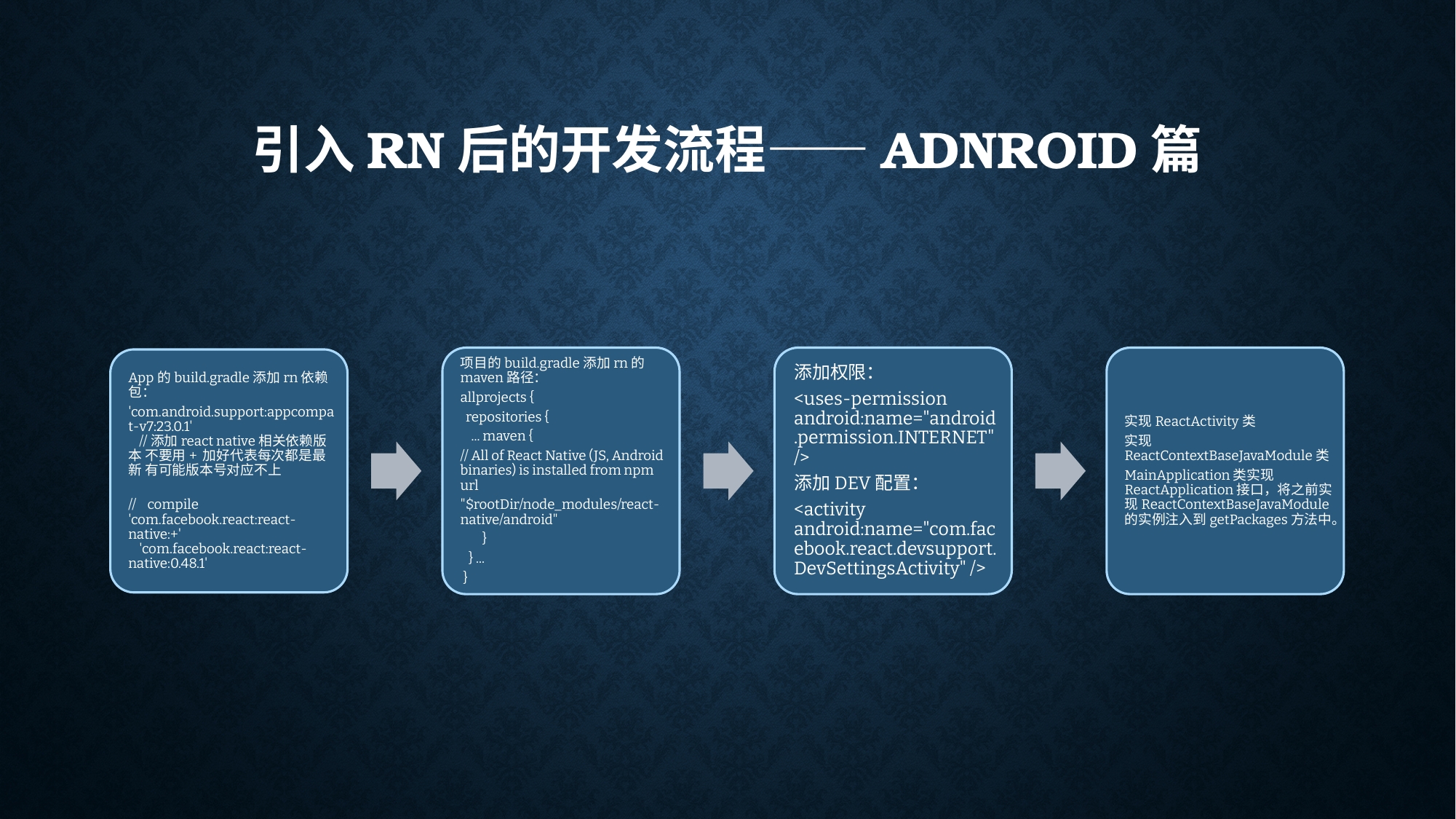

# 引入RN后的开发流程——ADNROID篇
App的build.gradle添加rn依赖包：
'com.android.support:appcompat-v7:23.0.1'
    //添加react native相关依赖版本 不要用+ 加好代表每次都是最新 有可能版本号对应不上
//    compile 'com.facebook.react:react-native:+'
    'com.facebook.react:react-native:0.48.1'

项目的build.gradle添加rn的maven路径：
allprojects {
  repositories {
    ... maven {
// All of React Native (JS, Android binaries) is installed from npm url
"$rootDir/node_modules/react-native/android"
        }
   } ...
 }

添加权限：
<uses-permission android:name="android.permission.INTERNET" />
添加DEV配置：
<activity android:name="com.facebook.react.devsupport.DevSettingsActivity" />

实现ReactActivity类
实现ReactContextBaseJavaModule类
MainApplication类实现ReactApplication接口，将之前实现ReactContextBaseJavaModule的实例注入到getPackages方法中。